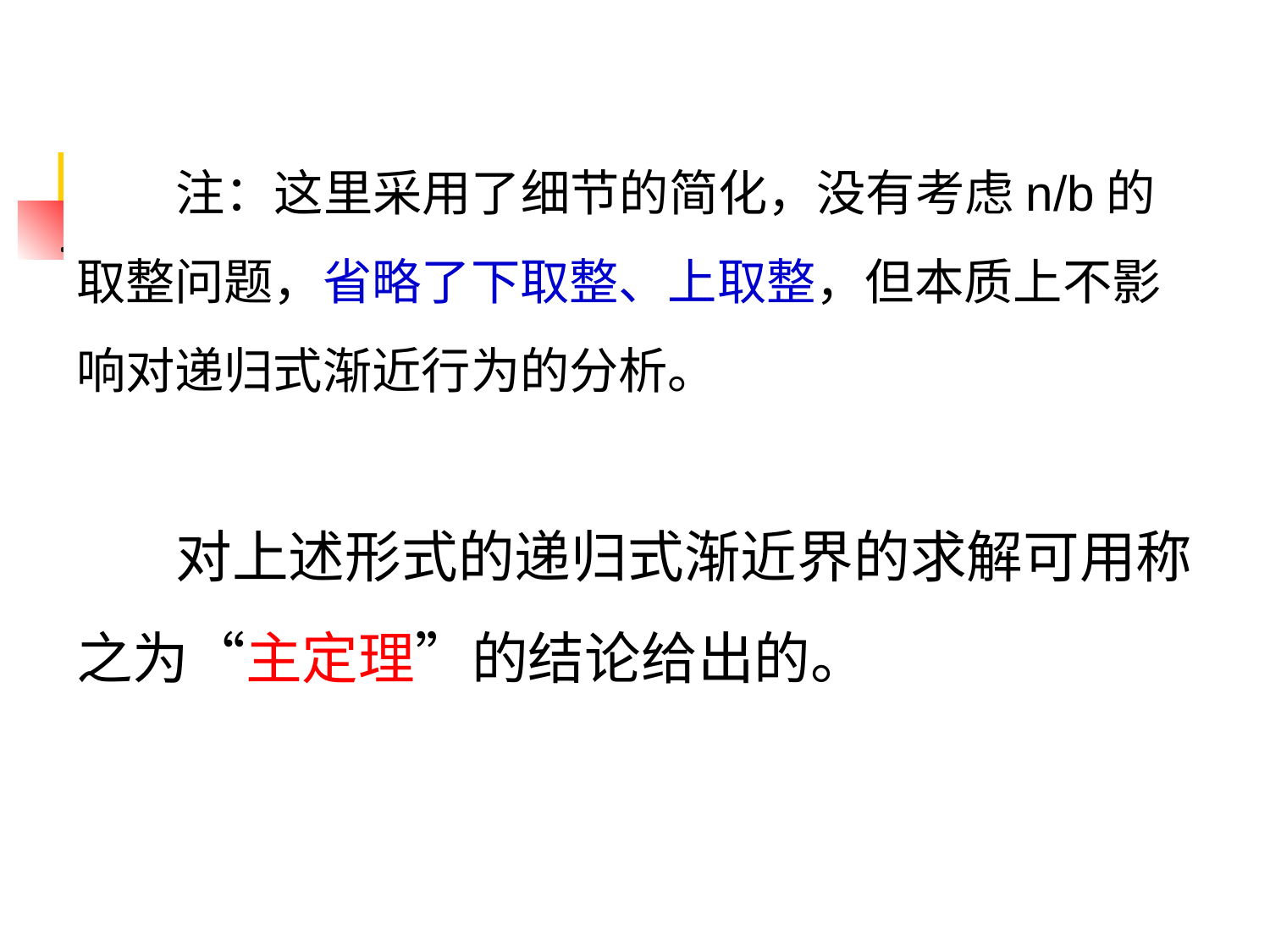

注：这里采用了细节的简化，没有考虑n/b的取整问题，省略了下取整、上取整，但本质上不影响对递归式渐近行为的分析。

对上述形式的递归式渐近界的求解可用称之为“主定理”的结论给出的。